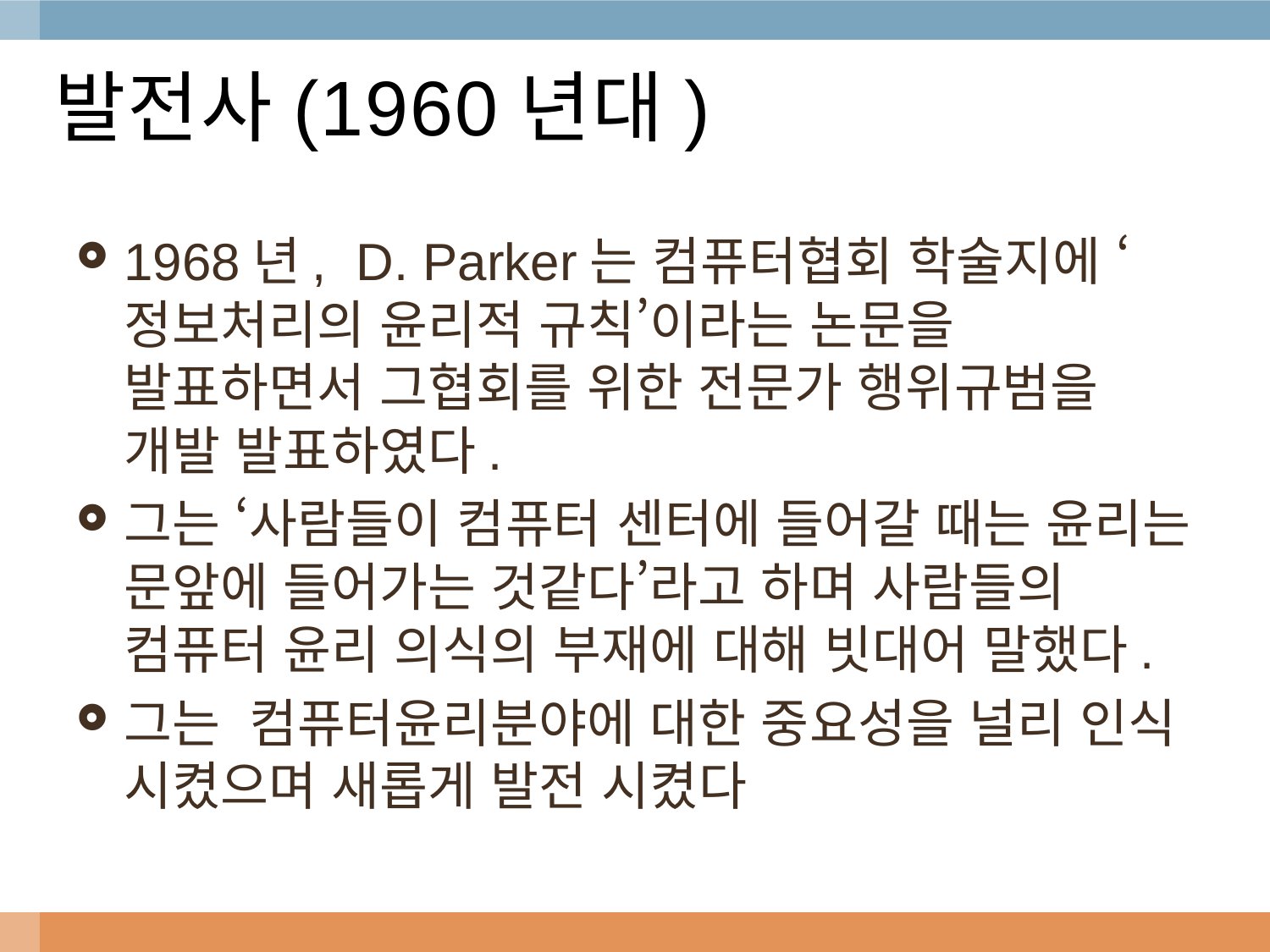

# 발전사(1960년대)
1968년,  D. Parker는 컴퓨터협회 학술지에 ‘정보처리의 윤리적 규칙’이라는 논문을 발표하면서 그협회를 위한 전문가 행위규범을 개발 발표하였다.
그는 ‘사람들이 컴퓨터 센터에 들어갈 때는 윤리는 문앞에 들어가는 것같다’라고 하며 사람들의 컴퓨터 윤리 의식의 부재에 대해 빗대어 말했다.
그는  컴퓨터윤리분야에 대한 중요성을 널리 인식 시켰으며 새롭게 발전 시켰다